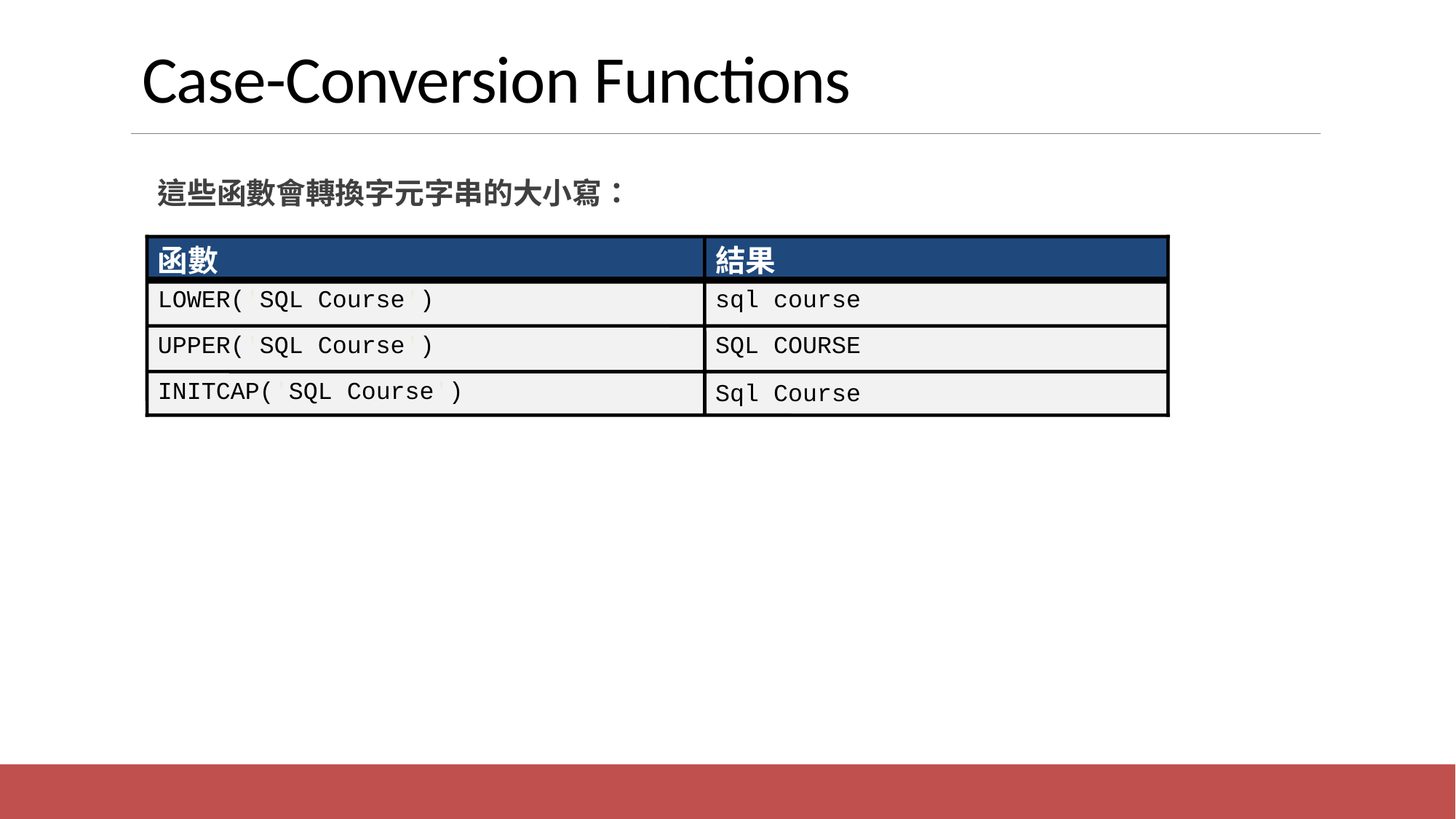

# Case-Conversion Functions
這些函數會轉換字元字串的大小寫：

函數

結果

LOWER('SQL Course')
sql course

UPPER('SQL Course')
SQL COURSE

INITCAP('SQL Course')
Sql Course